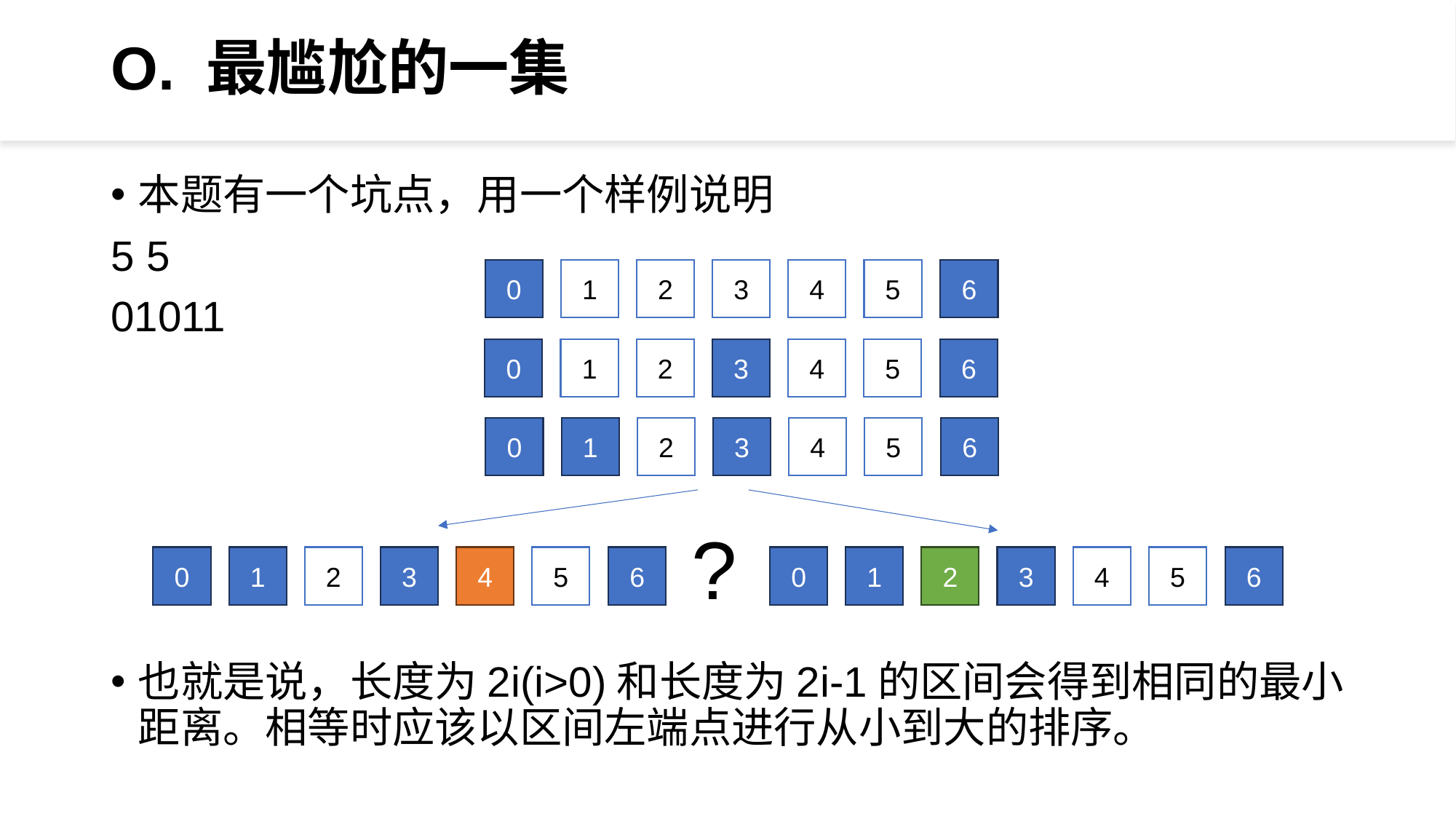

# O. 最尴尬的一集
本题有一个坑点，用一个样例说明
5 5
01011

也就是说，长度为2i(i>0)和长度为2i-1的区间会得到相同的最小距离。相等时应该以区间左端点进行从小到大的排序。
0
1
2
3
4
5
6
0
1
2
3
4
5
6
0
1
2
3
4
5
6
?
0
1
2
3
4
5
6
0
1
2
3
4
5
6